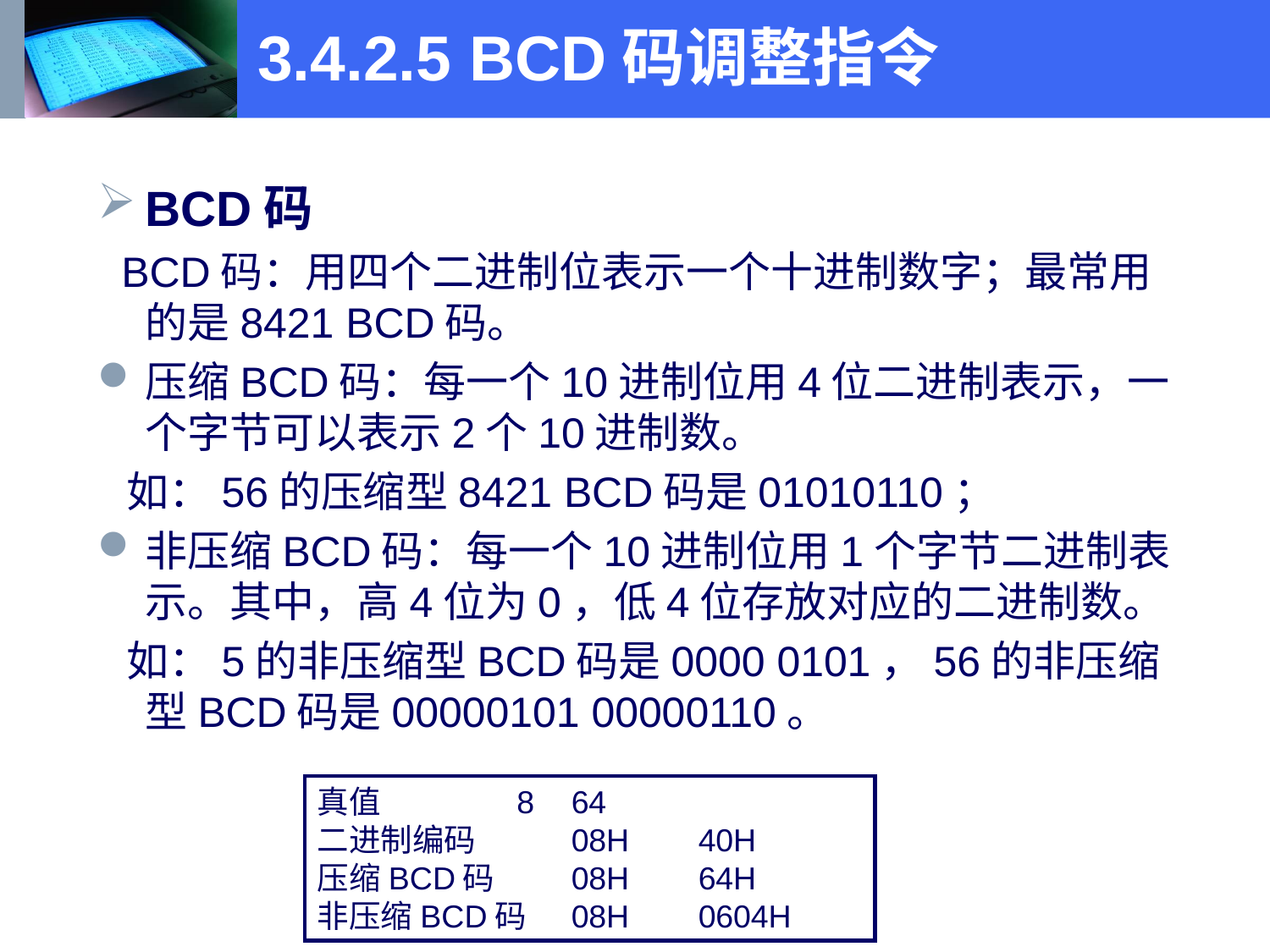

3.4.2.5 BCD码调整指令
BCD码
  BCD码：用四个二进制位表示一个十进制数字；最常用的是8421 BCD码。
压缩BCD码：每一个10进制位用4位二进制表示，一个字节可以表示2个10进制数。
  如：56的压缩型8421 BCD码是01010110；
非压缩BCD码：每一个10进制位用1个字节二进制表示。其中，高4位为0，低4位存放对应的二进制数。
  如：5的非压缩型BCD码是0000 0101，56的非压缩型BCD码是00000101 00000110。
真值	         8	64
二进制编码	08H	40H
压缩BCD码	08H	64H
非压缩BCD码	08H	0604H